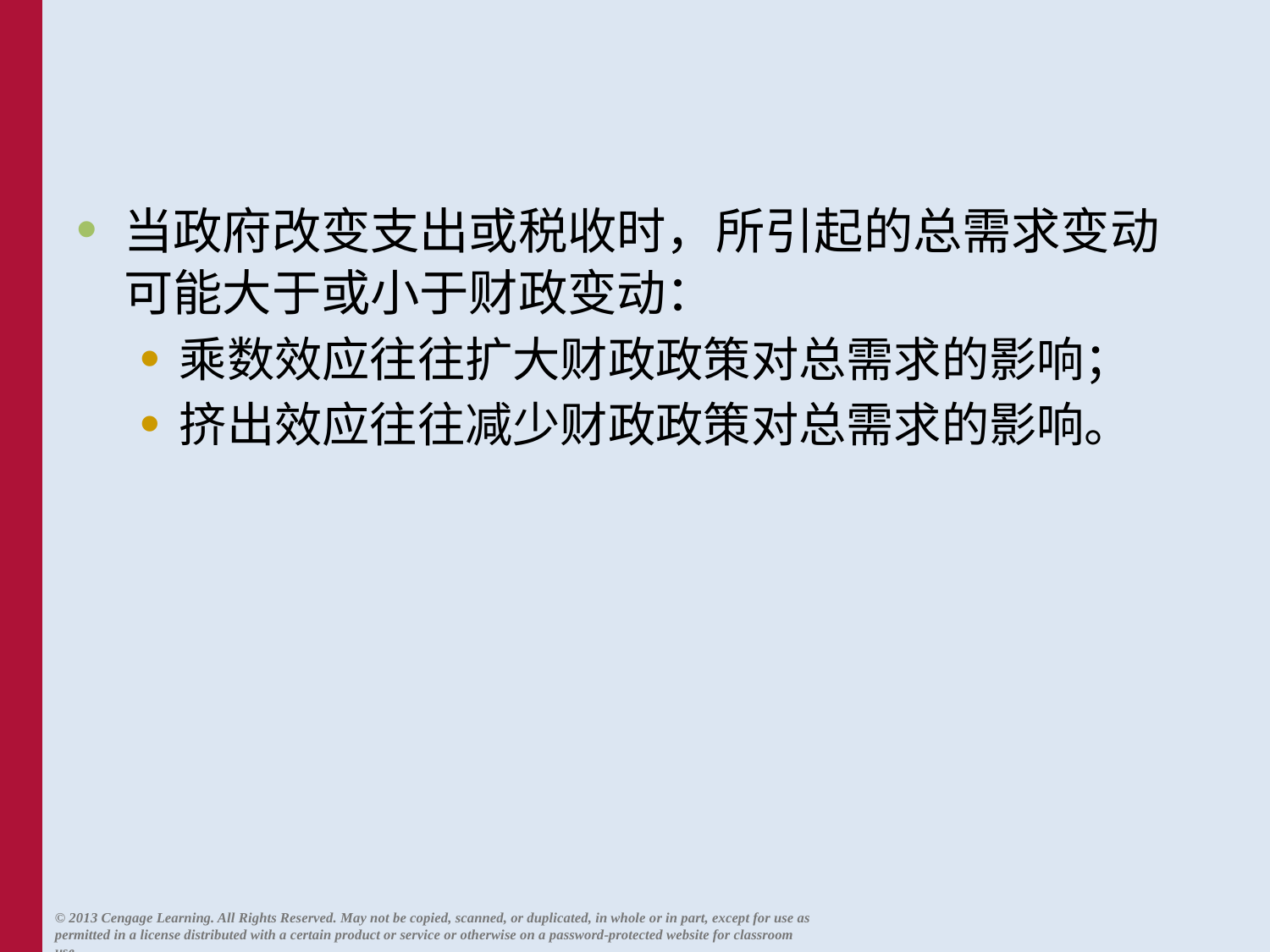

当政府改变支出或税收时，所引起的总需求变动可能大于或小于财政变动：
乘数效应往往扩大财政政策对总需求的影响；
挤出效应往往减少财政政策对总需求的影响。
© 2013 Cengage Learning. All Rights Reserved. May not be copied, scanned, or duplicated, in whole or in part, except for use as permitted in a license distributed with a certain product or service or otherwise on a password-protected website for classroom use.